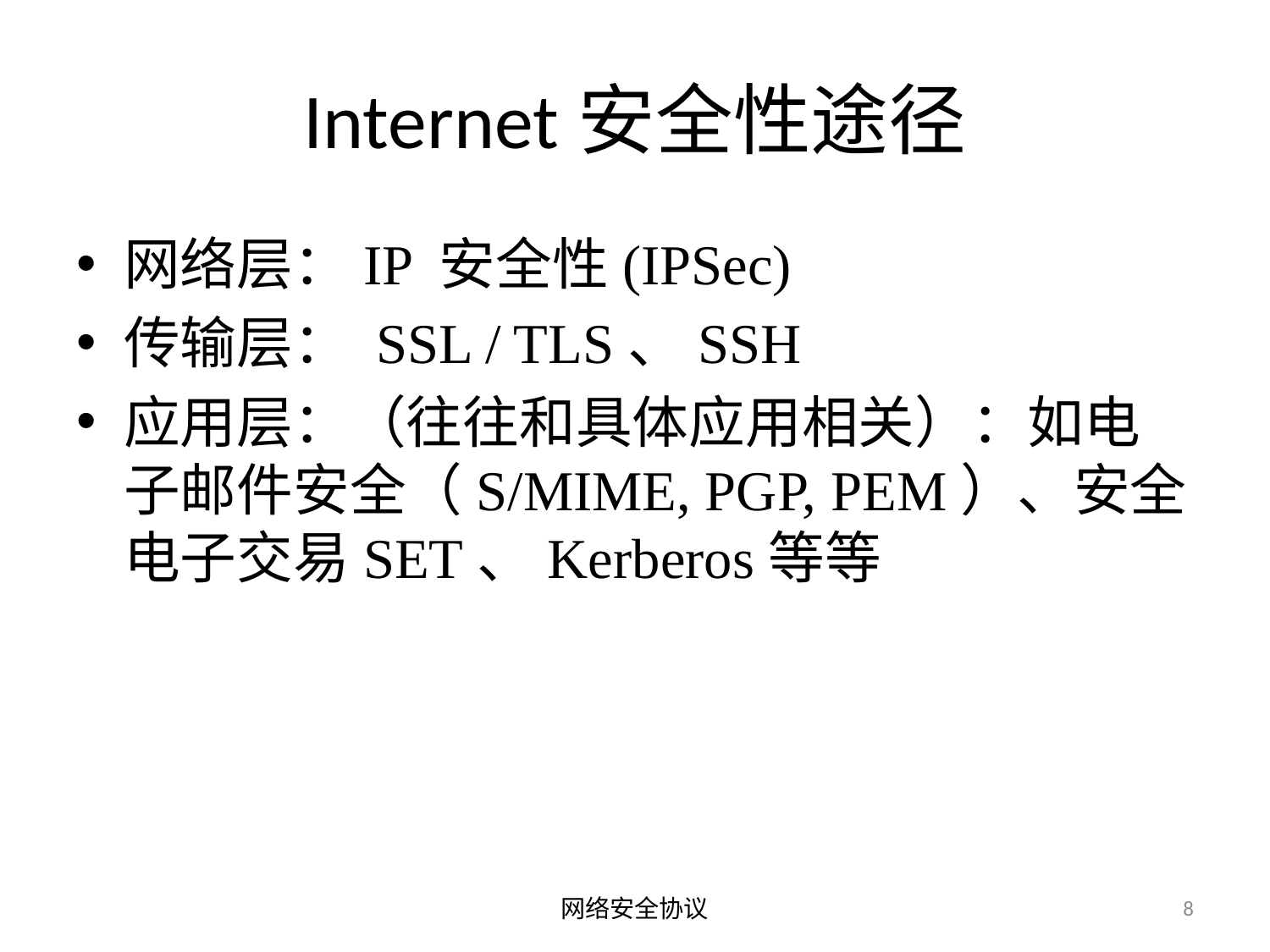

# Internet安全性途径
网络层：IP 安全性(IPSec)
传输层： SSL / TLS、SSH
应用层：（往往和具体应用相关）：如电子邮件安全（S/MIME, PGP, PEM）、安全电子交易SET、Kerberos等等
8
网络安全协议